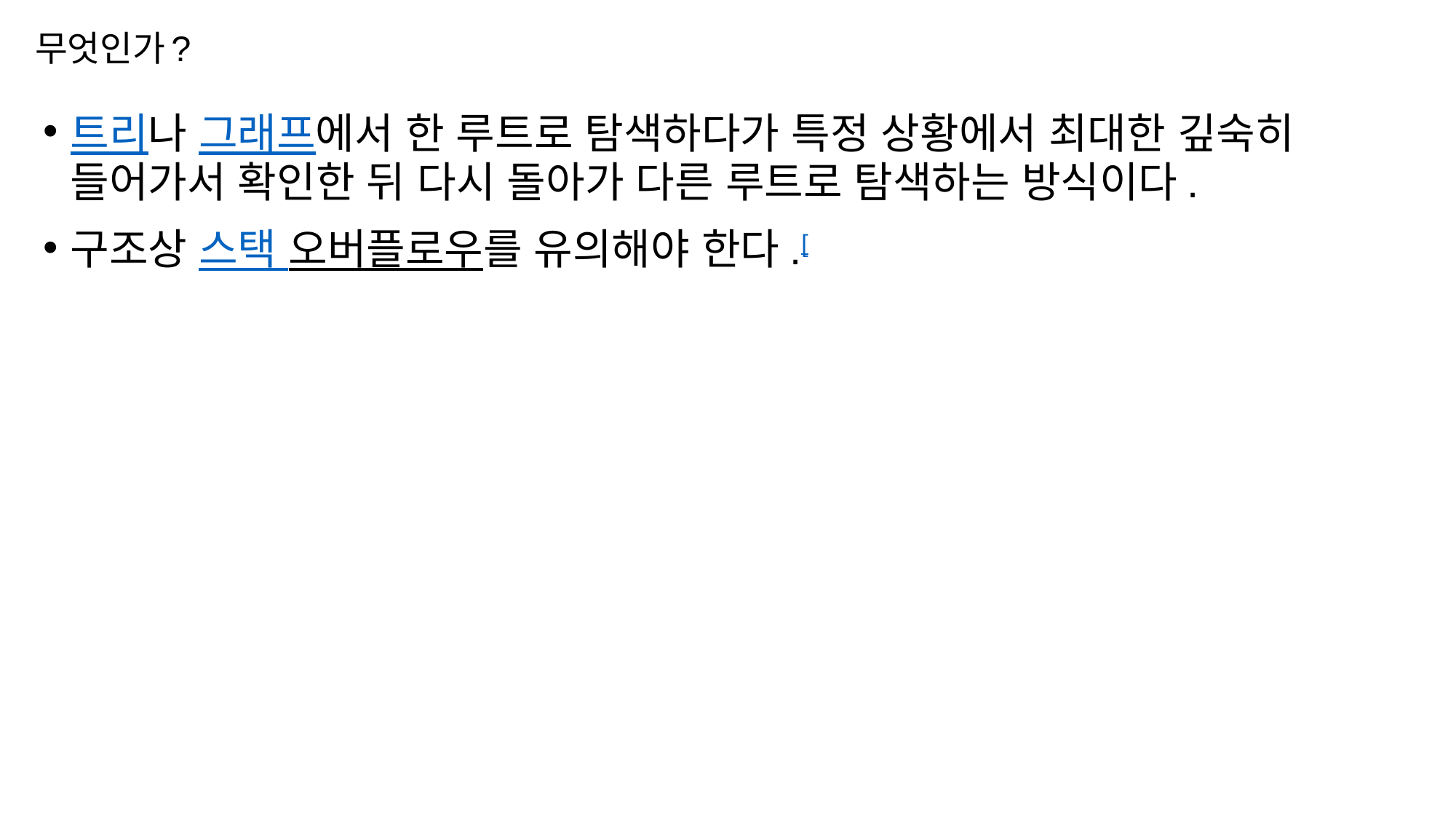

# 무엇인가?
트리나 그래프에서 한 루트로 탐색하다가 특정 상황에서 최대한 깊숙히 들어가서 확인한 뒤 다시 돌아가 다른 루트로 탐색하는 방식이다.
구조상 스택 오버플로우를 유의해야 한다.[